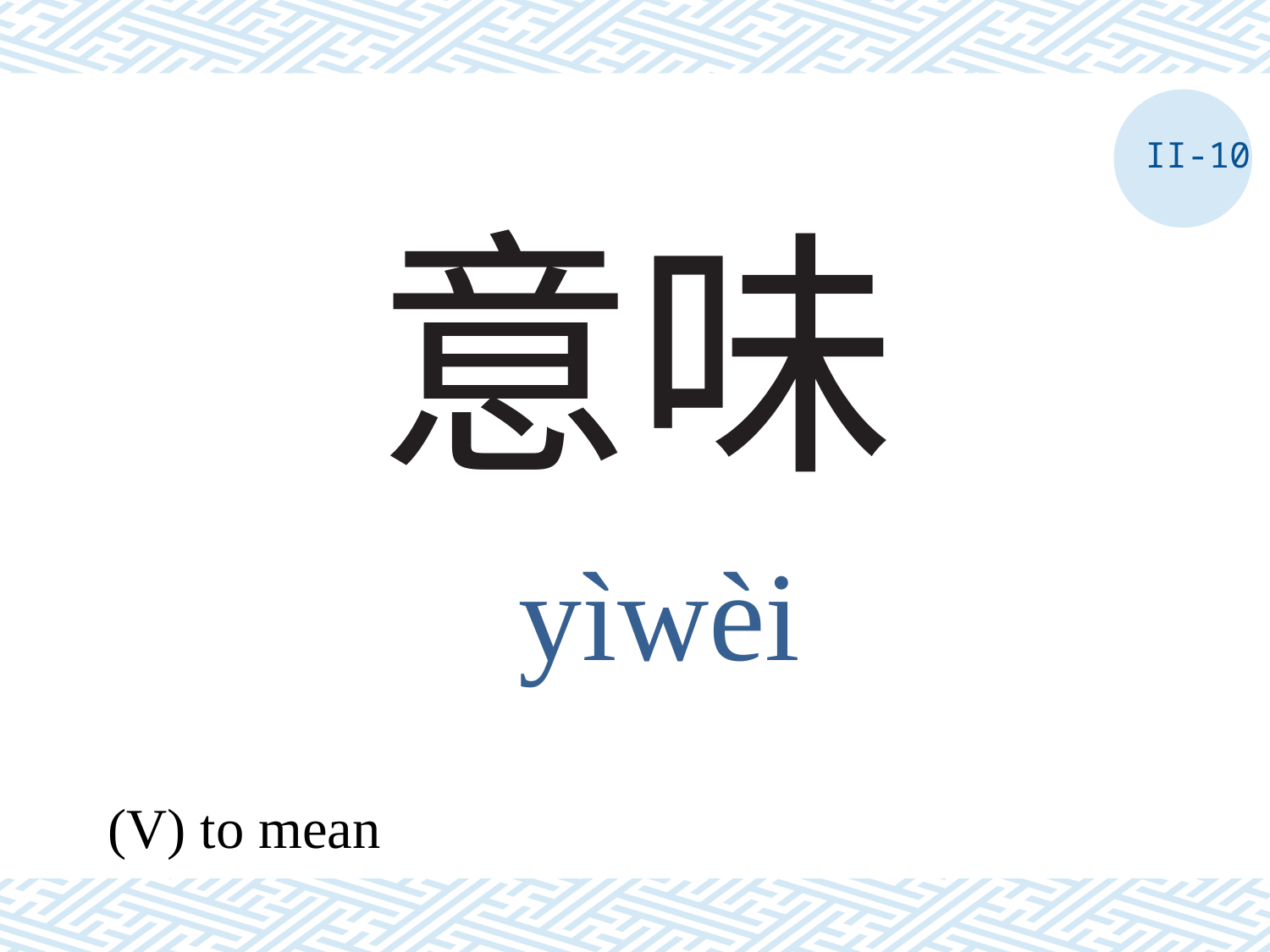

II-10

# 意味
yìwèi
(V) to mean